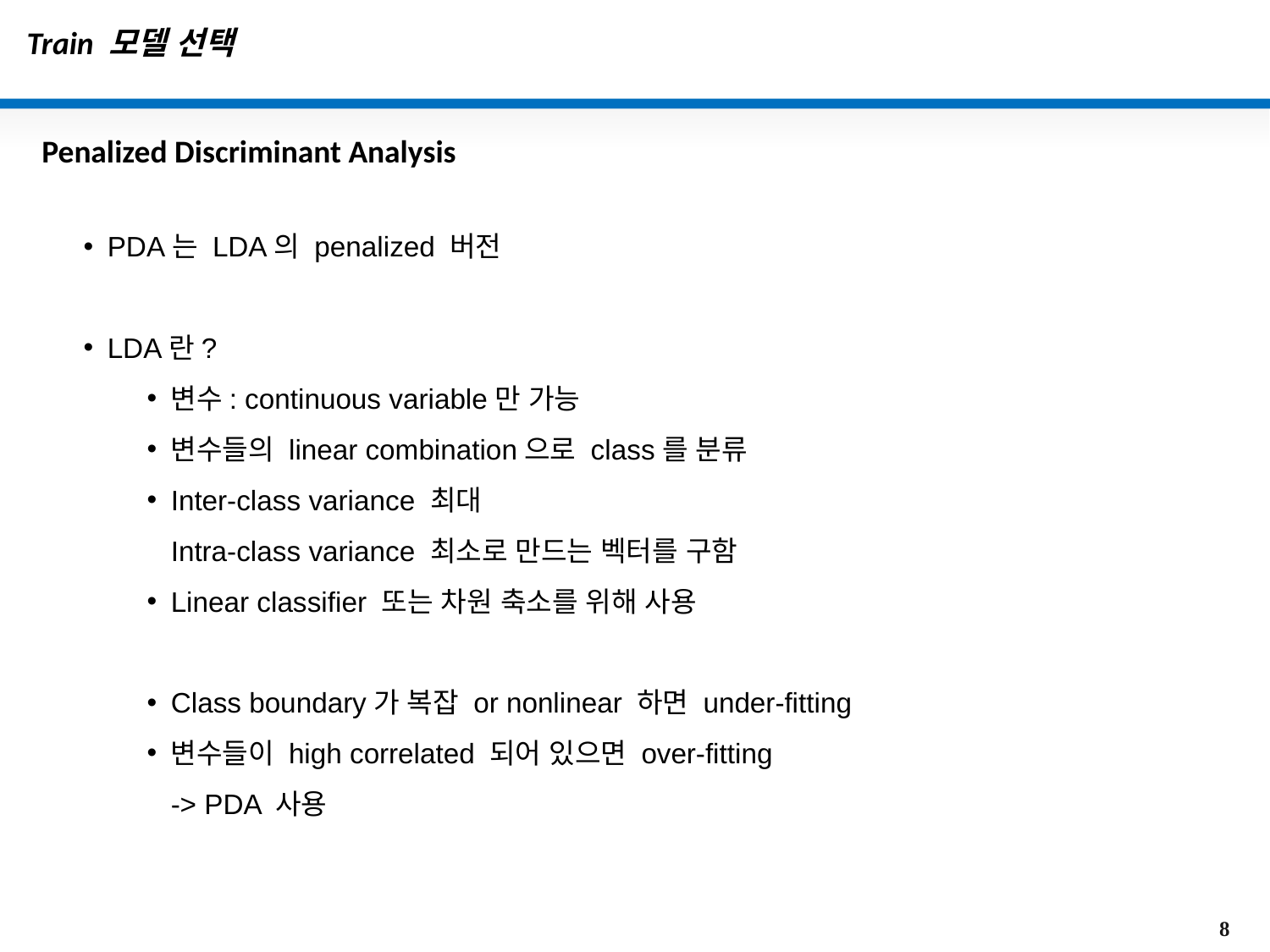

Train 모델 선택
# Penalized Discriminant Analysis
PDA는 LDA의 penalized 버전

LDA란?
변수: continuous variable만 가능
변수들의 linear combination으로 class를 분류
Inter-class variance 최대
Intra-class variance 최소로 만드는 벡터를 구함
Linear classifier 또는 차원 축소를 위해 사용

Class boundary가 복잡 or nonlinear 하면 under-fitting
변수들이 high correlated 되어 있으면 over-fitting
-> PDA 사용
8